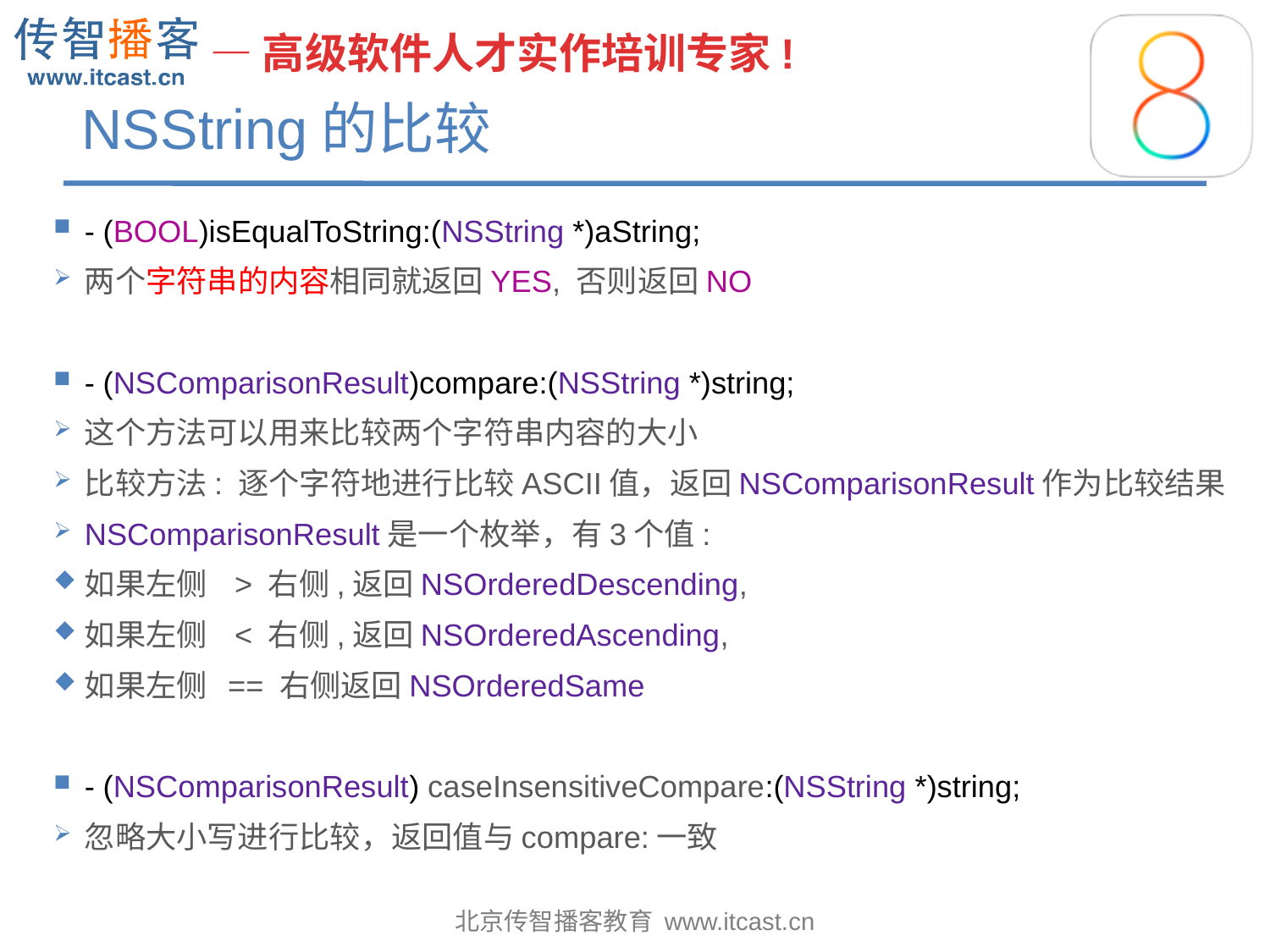

# NSString的比较
- (BOOL)isEqualToString:(NSString *)aString;
两个字符串的内容相同就返回YES, 否则返回NO

- (NSComparisonResult)compare:(NSString *)string;
这个方法可以用来比较两个字符串内容的大小
比较方法: 逐个字符地进行比较ASCII值，返回NSComparisonResult作为比较结果
NSComparisonResult是一个枚举，有3个值:
如果左侧   > 右侧,返回NSOrderedDescending,
如果左侧   < 右侧,返回NSOrderedAscending,
如果左侧  == 右侧返回NSOrderedSame

- (NSComparisonResult) caseInsensitiveCompare:(NSString *)string;
忽略大小写进行比较，返回值与compare:一致